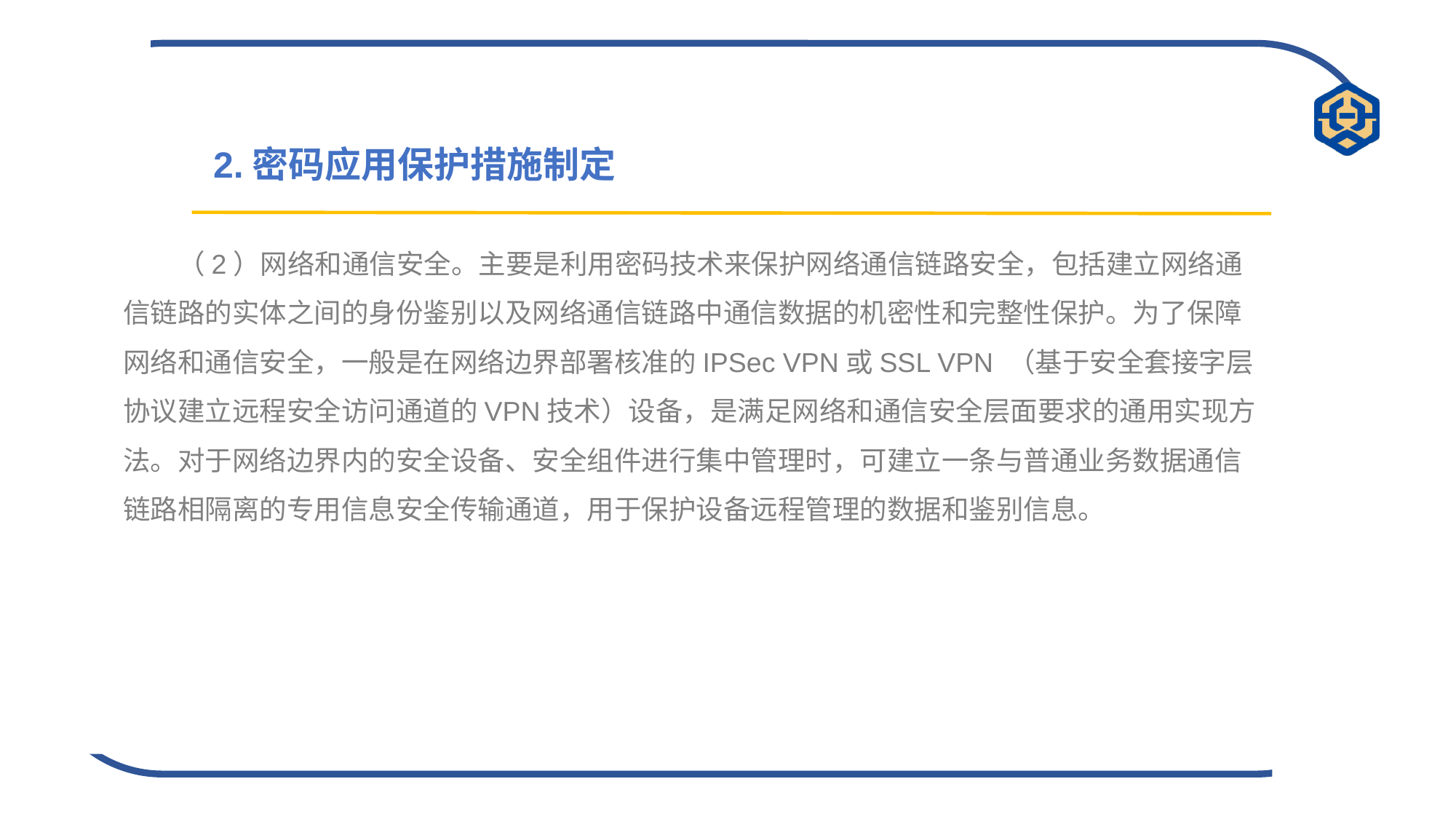

2.密码应用保护措施制定
（2）网络和通信安全。主要是利用密码技术来保护网络通信链路安全，包括建立网络通信链路的实体之间的身份鉴别以及网络通信链路中通信数据的机密性和完整性保护。为了保障网络和通信安全，一般是在网络边界部署核准的IPSec VPN或SSL VPN （基于安全套接字层协议建立远程安全访问通道的VPN技术）设备，是满足网络和通信安全层面要求的通用实现方法。对于网络边界内的安全设备、安全组件进行集中管理时，可建立一条与普通业务数据通信链路相隔离的专用信息安全传输通道，用于保护设备远程管理的数据和鉴别信息。